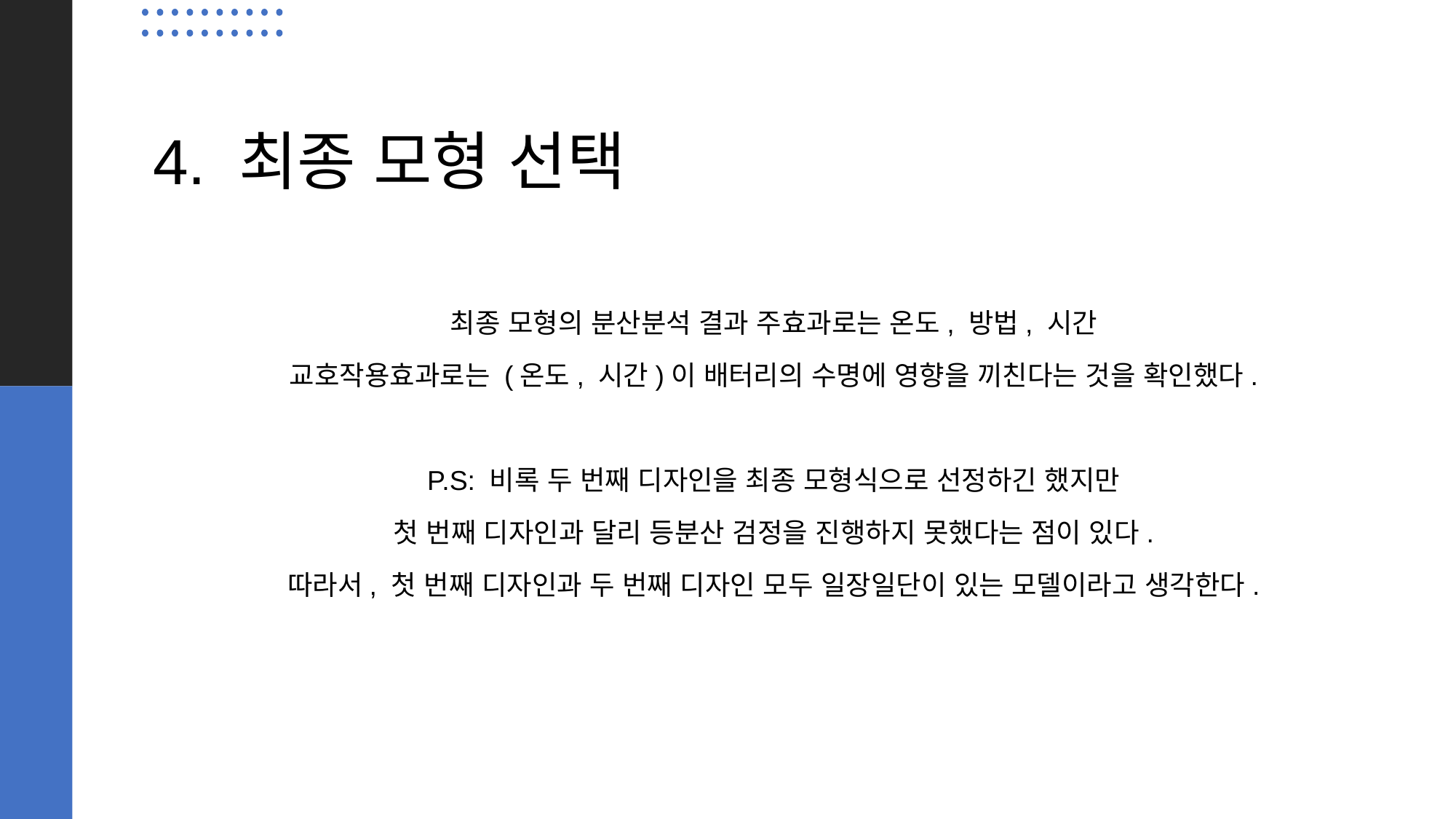

# 4. 최종 모형 선택
최종 모형의 분산분석 결과 주효과로는 온도, 방법, 시간
교호작용효과로는 (온도, 시간)이 배터리의 수명에 영향을 끼친다는 것을 확인했다.

P.S: 비록 두 번째 디자인을 최종 모형식으로 선정하긴 했지만
첫 번째 디자인과 달리 등분산 검정을 진행하지 못했다는 점이 있다.
따라서, 첫 번째 디자인과 두 번째 디자인 모두 일장일단이 있는 모델이라고 생각한다.